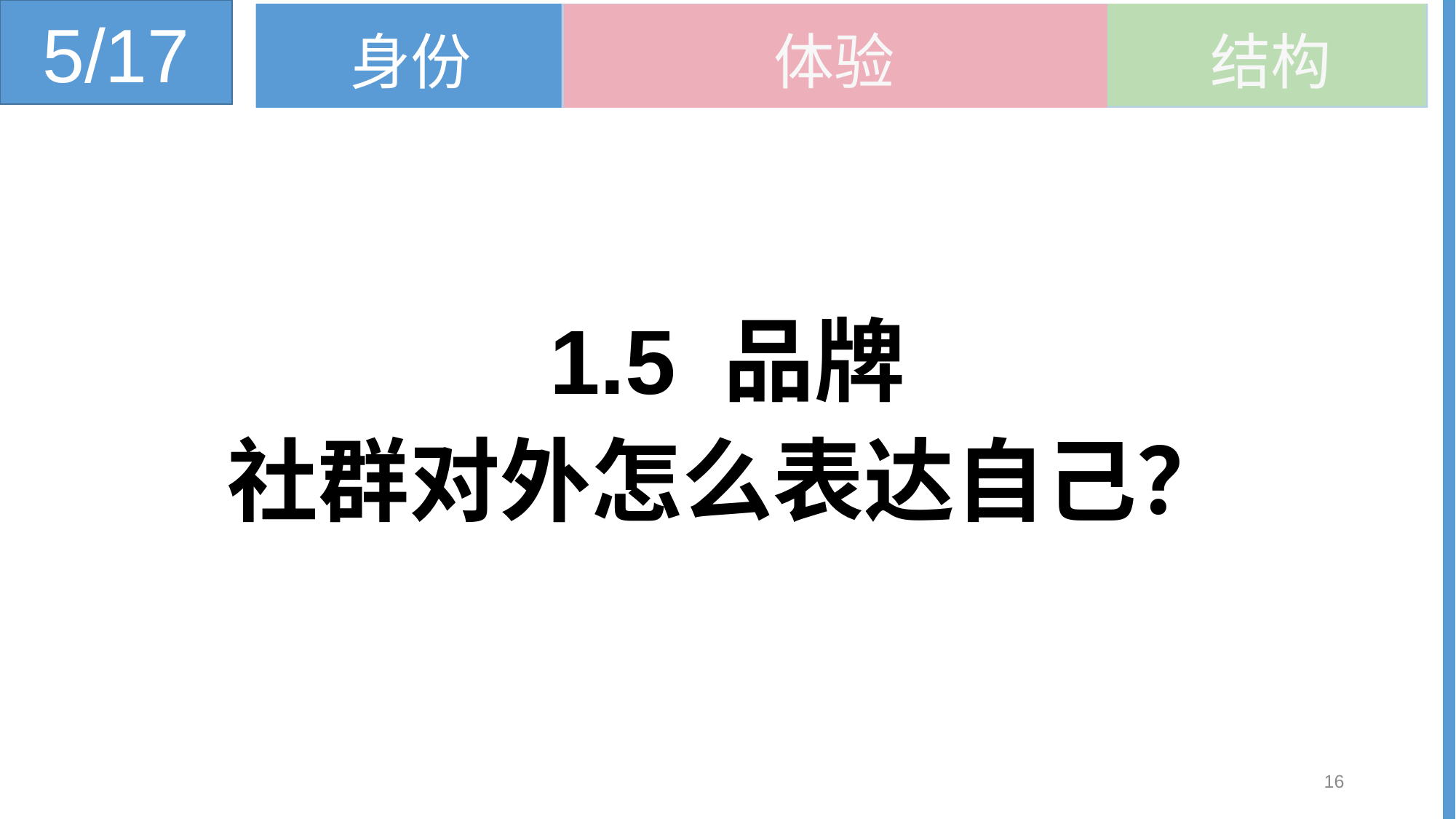

5/17

结构
身份
体验

# 1.5 品牌
社群对外怎么表达自己？
16